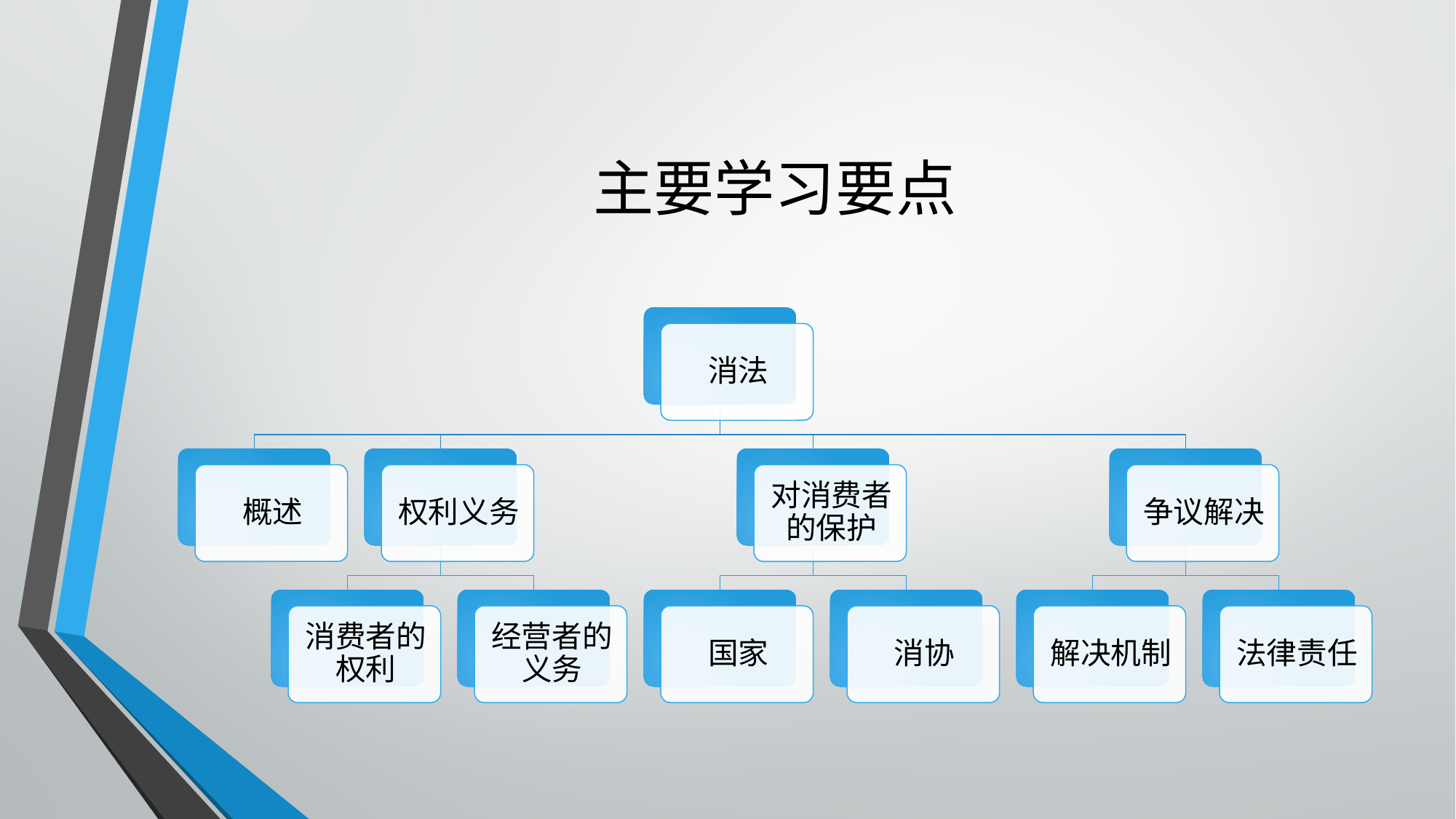

# 主要学习要点
消法
概述
权利义务
消费者的权利
经营者的义务
对消费者的保护
国家
消协
争议解决
解决机制
法律责任